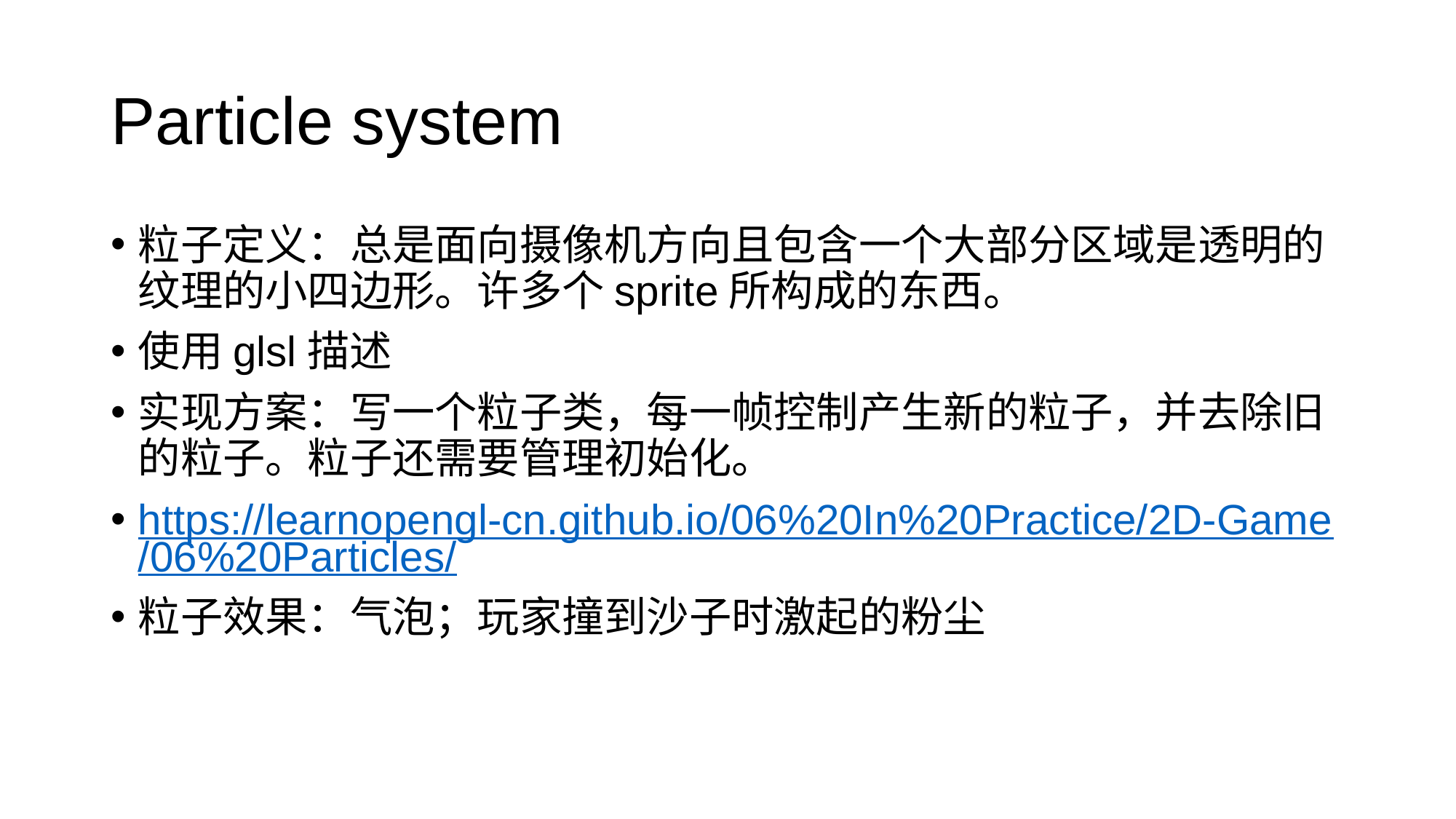

# Particle system
粒子定义：总是面向摄像机方向且包含一个大部分区域是透明的纹理的小四边形。许多个sprite所构成的东西。
使用glsl描述
实现方案：写一个粒子类，每一帧控制产生新的粒子，并去除旧的粒子。粒子还需要管理初始化。
https://learnopengl-cn.github.io/06%20In%20Practice/2D-Game/06%20Particles/
粒子效果：气泡；玩家撞到沙子时激起的粉尘